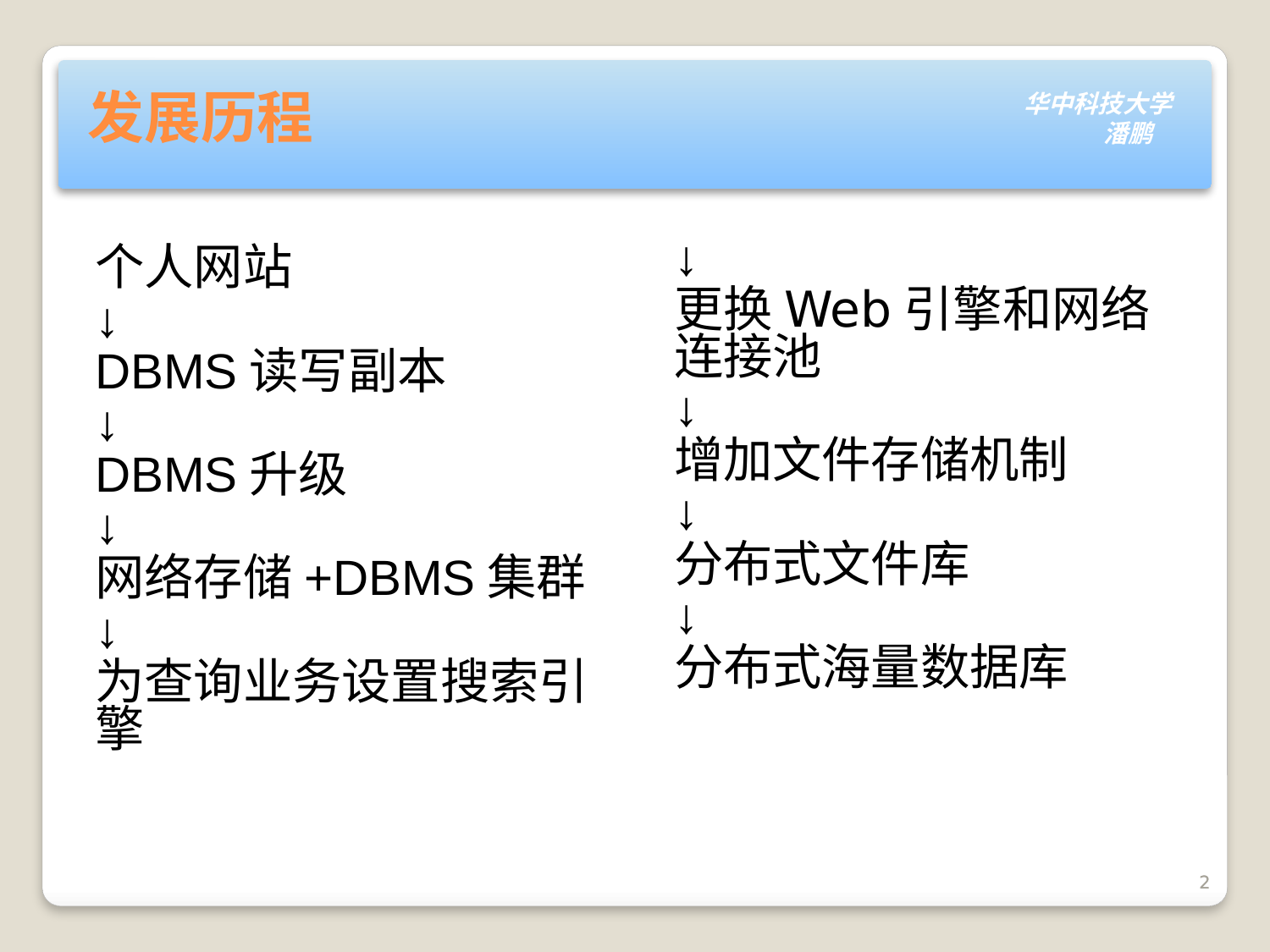

# 发展历程
↓
更换Web引擎和网络连接池
↓
增加文件存储机制
↓
分布式文件库
↓
分布式海量数据库
个人网站
↓
DBMS读写副本
↓
DBMS升级
↓
网络存储+DBMS集群
↓
为查询业务设置搜索引擎
2
2